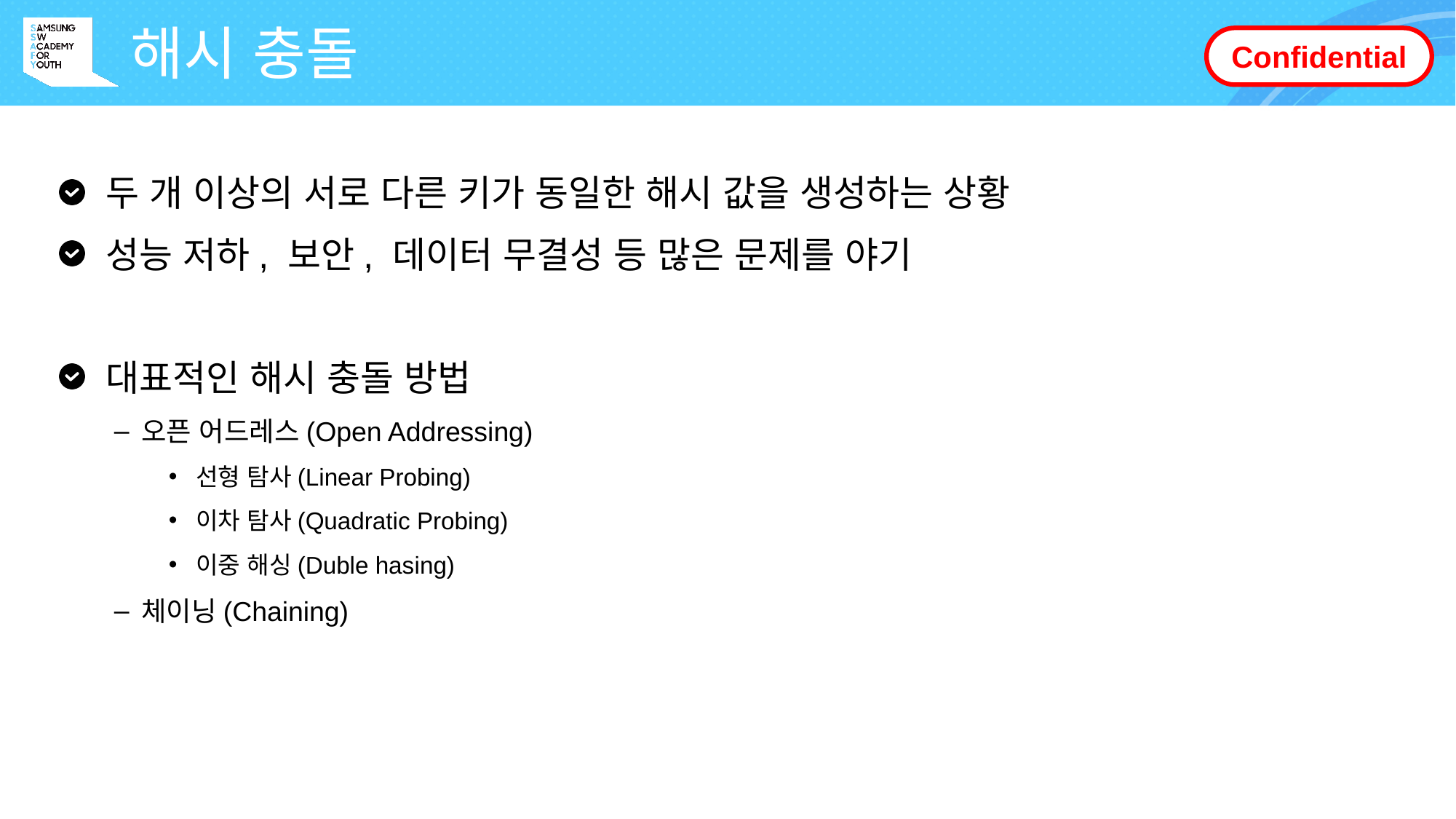

# 해시 충돌
 두 개 이상의 서로 다른 키가 동일한 해시 값을 생성하는 상황
 성능 저하, 보안, 데이터 무결성 등 많은 문제를 야기

 대표적인 해시 충돌 방법
오픈 어드레스(Open Addressing)
선형 탐사(Linear Probing)
이차 탐사(Quadratic Probing)
이중 해싱(Duble hasing)
체이닝(Chaining)